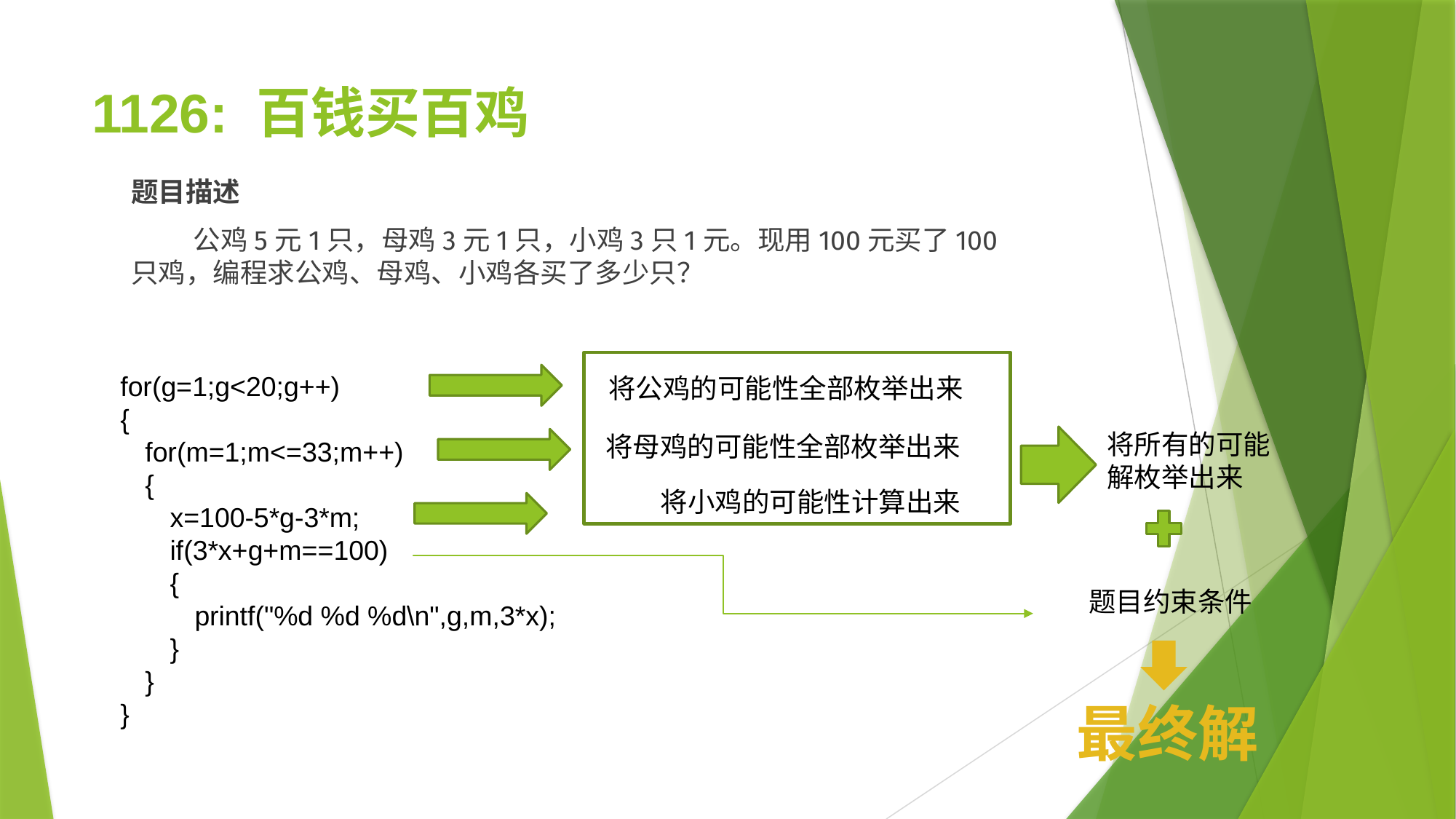

# 1126: 百钱买百鸡
题目描述
         公鸡5元1只，母鸡3元1只，小鸡3只1元。现用100元买了100只鸡，编程求公鸡、母鸡、小鸡各买了多少只？

    for(g=1;g<20;g++)
    {
        for(m=1;m<=33;m++)
        {
            x=100-5*g-3*m;
            if(3*x+g+m==100)
            {
                printf("%d %d %d\n",g,m,3*x);
            }
        }
    }

将公鸡的可能性全部枚举出来
将所有的可能解枚举出来
将母鸡的可能性全部枚举出来

将小鸡的可能性计算出来

题目约束条件

最终解